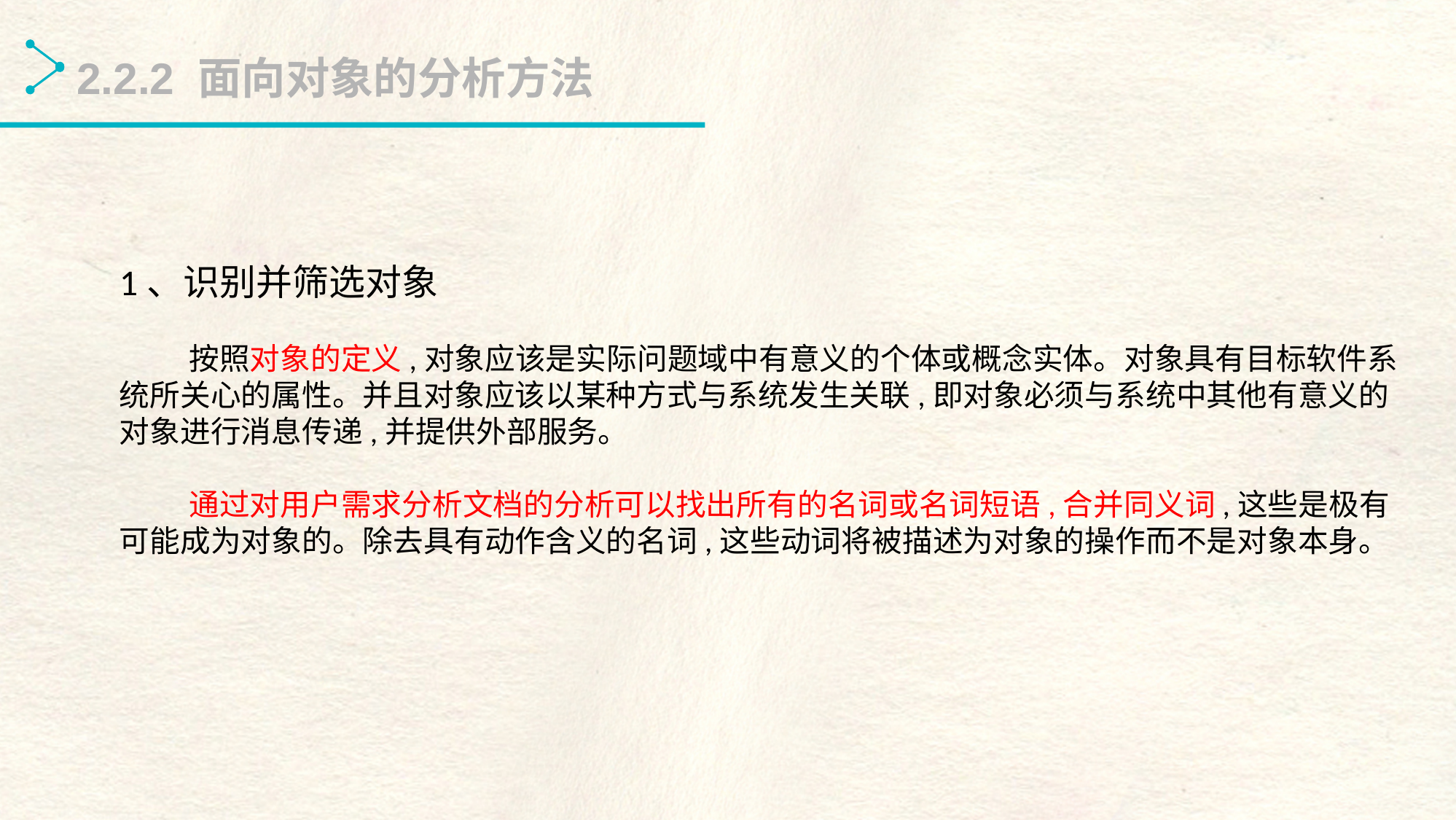

2.2.2 面向对象的分析方法

1、识别并筛选对象

         按照对象的定义,对象应该是实际问题域中有意义的个体或概念实体。对象具有目标软件系统所关心的属性。并且对象应该以某种方式与系统发生关联,即对象必须与系统中其他有意义的对象进行消息传递,并提供外部服务。

         通过对用户需求分析文档的分析可以找出所有的名词或名词短语,合并同义词,这些是极有可能成为对象的。除去具有动作含义的名词,这些动词将被描述为对象的操作而不是对象本身。